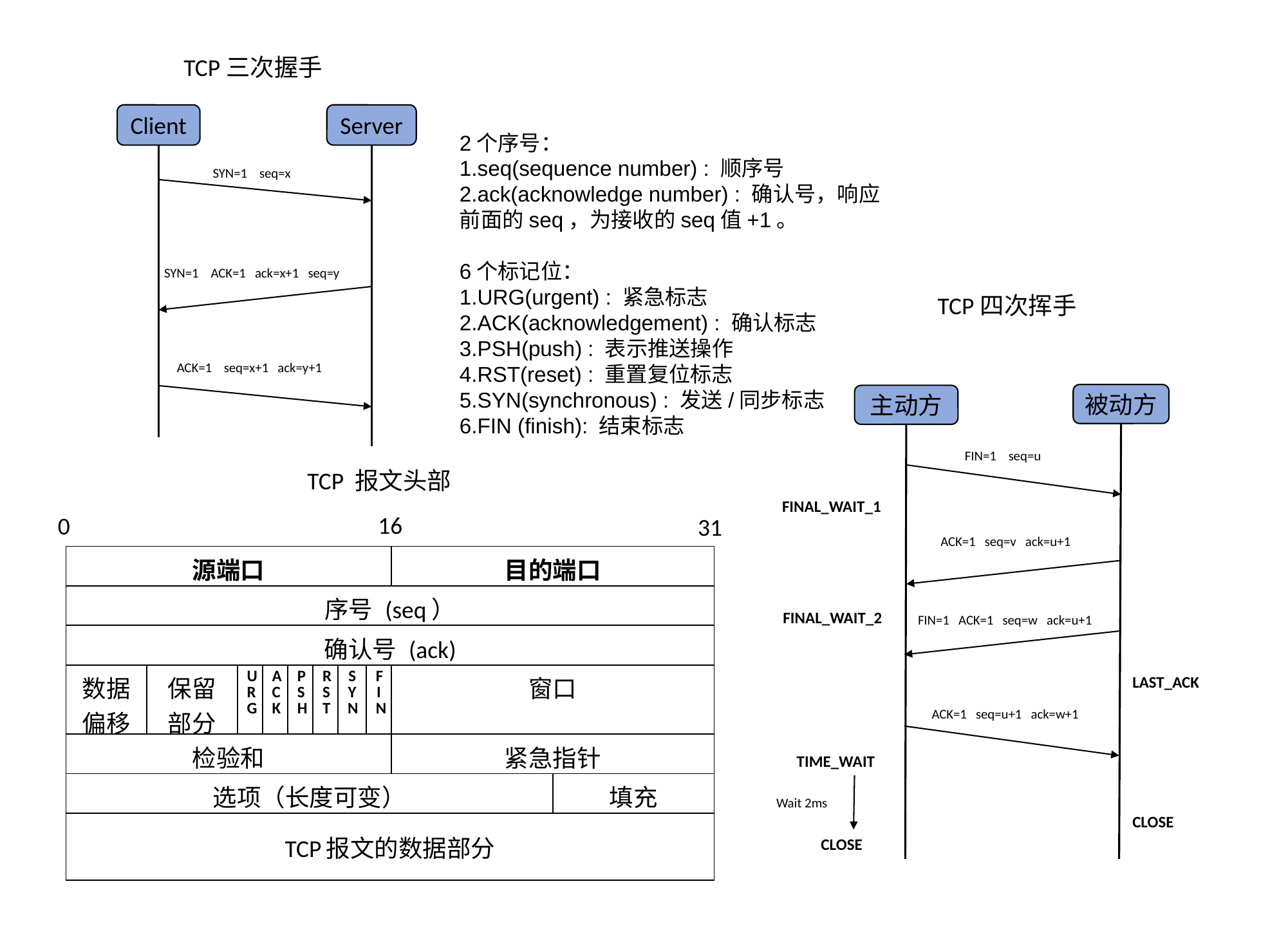

TCP三次握手
Client
Server
SYN=1    seq=x
SYN=1    ACK=1   ack=x+1   seq=y
ACK=1    seq=x+1   ack=y+1
2个序号：
1.seq(sequence number) : 顺序号
2.ack(acknowledge number) : 确认号，响应前面的seq，为接收的seq值+1。

6个标记位：
1.URG(urgent) : 紧急标志
2.ACK(acknowledgement) : 确认标志
3.PSH(push) : 表示推送操作
4.RST(reset) : 重置复位标志
5.SYN(synchronous) : 发送/同步标志
6.FIN (finish): 结束标志

TCP四次挥手
被动方
主动方
FIN=1    seq=u
FINAL_WAIT_1
ACK=1   seq=v   ack=u+1
FINAL_WAIT_2
FIN=1   ACK=1   seq=w   ack=u+1
LAST_ACK
ACK=1   seq=u+1   ack=w+1
TIME_WAIT
Wait 2ms
CLOSE
CLOSE
TCP 报文头部
16
0
31
| 源端口 |  |  |  |  |  |  |  | 目的端口 |  |
| --- | --- | --- | --- | --- | --- | --- | --- | --- | --- |
| 序号 (seq） |  |  |  |  |  |  |  |  |  |
| 确认号 (ack) |  |  |  |  |  |  |  |  |  |
| 数据偏移 | 保留部分 | URG | ACK | PSH | RST | SYN | FIN | 窗口 |  |
| 检验和 |  |  |  |  |  |  |  | 紧急指针 |  |
| 选项（长度可变） |  |  |  |  |  |  |  |  | 填充 |
| TCP报文的数据部分 |  |  |  |  |  |  |  |  |  |